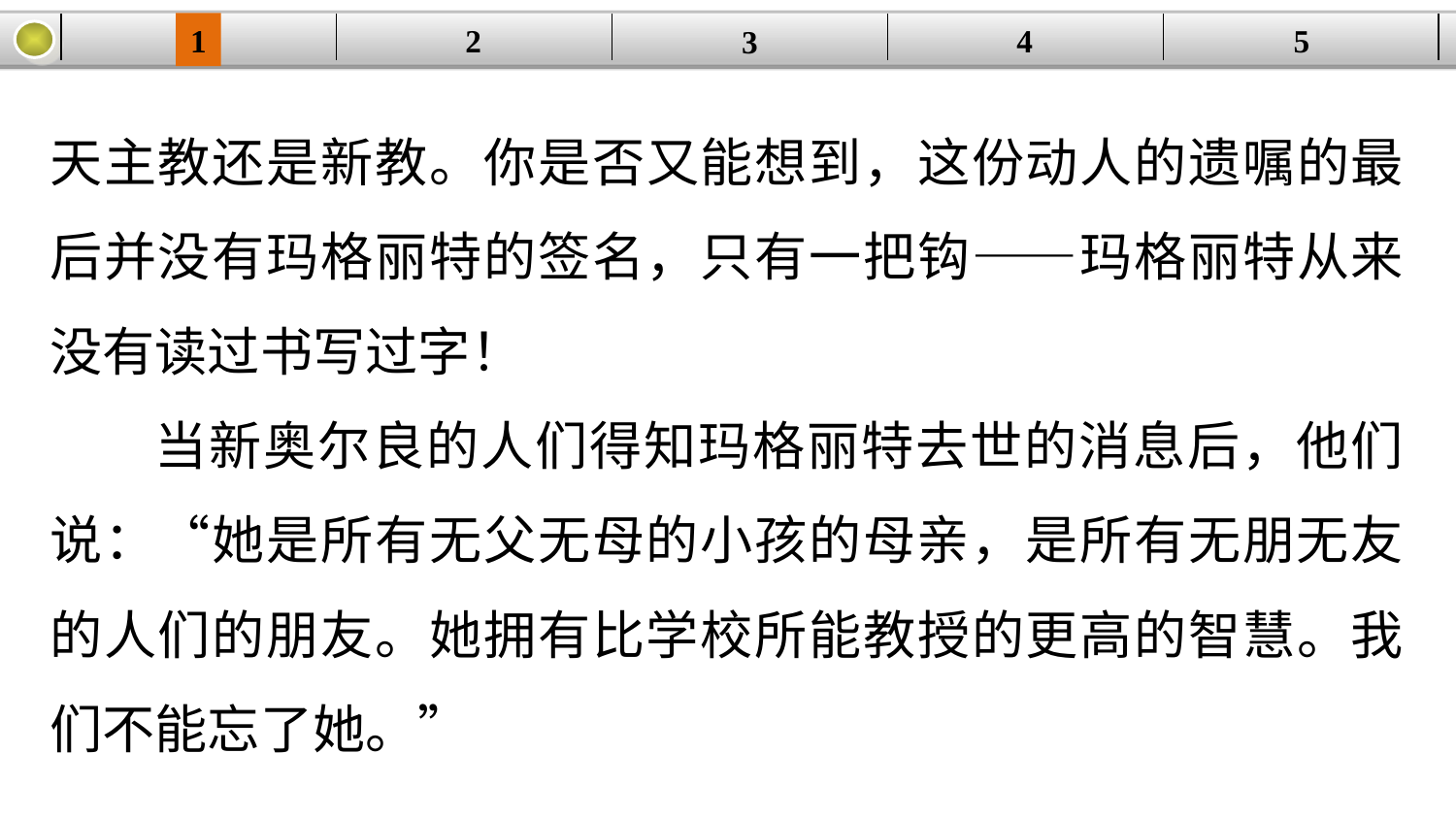

1
2
4
5
|  |  |  |  |  |
| --- | --- | --- | --- | --- |
3

天主教还是新教。你是否又能想到，这份动人的遗嘱的最后并没有玛格丽特的签名，只有一把钩——玛格丽特从来没有读过书写过字！
当新奥尔良的人们得知玛格丽特去世的消息后，他们说：“她是所有无父无母的小孩的母亲，是所有无朋无友的人们的朋友。她拥有比学校所能教授的更高的智慧。我们不能忘了她。”